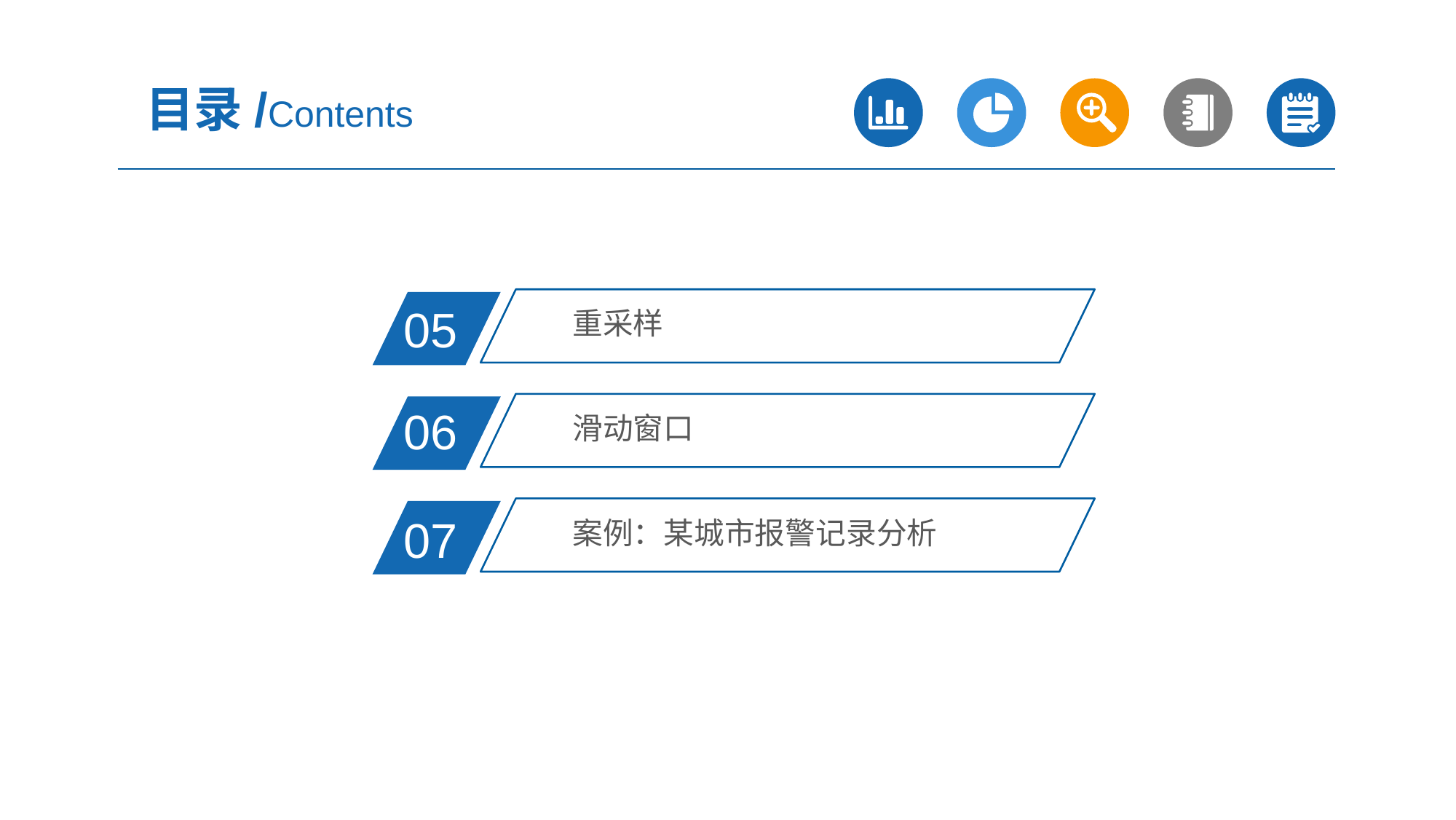

目录/Contents

重采样

05

滑动窗口
06

案例：某城市报警记录分析

07